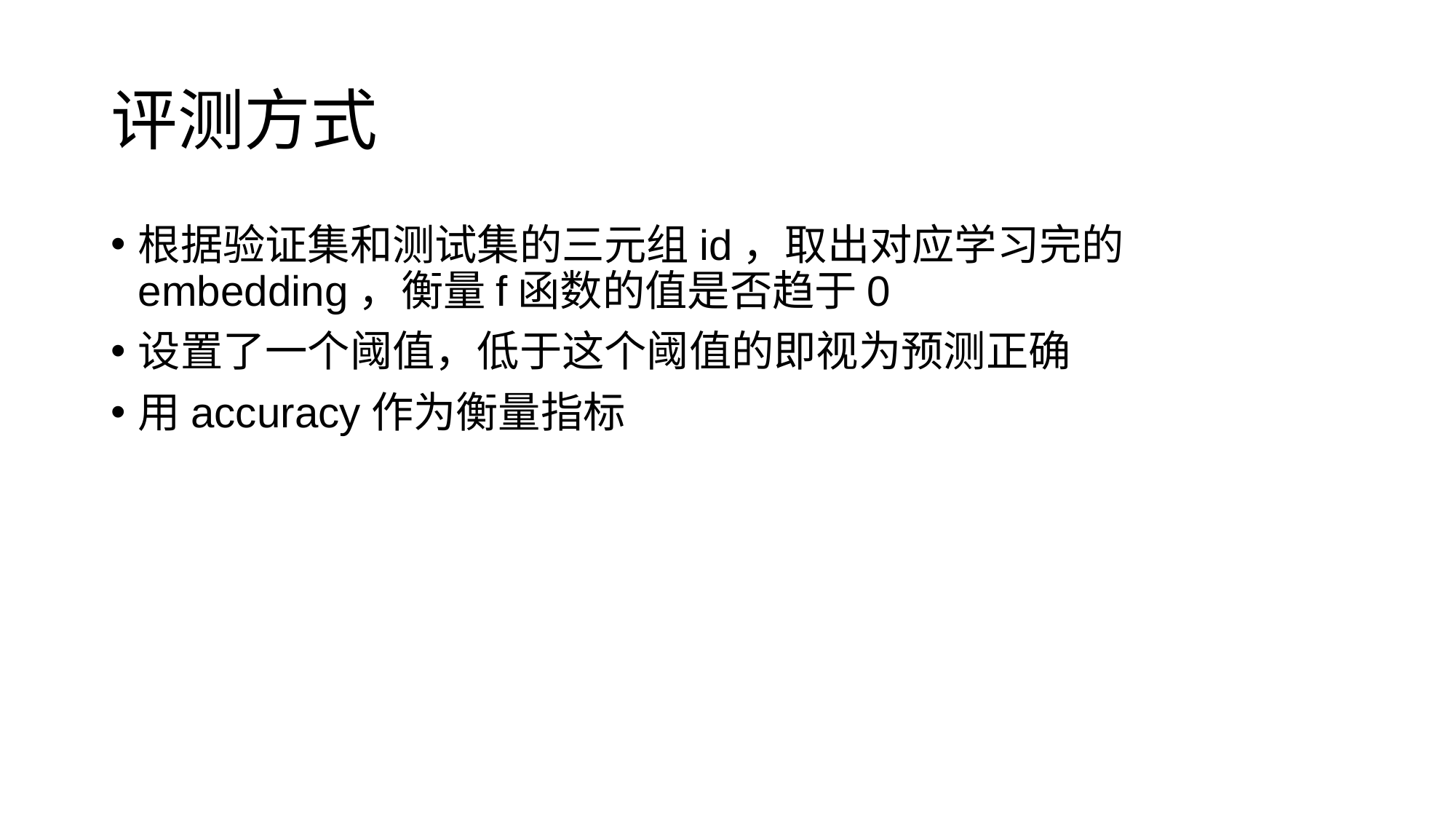

# 评测方式
根据验证集和测试集的三元组id，取出对应学习完的embedding，衡量f函数的值是否趋于0
设置了一个阈值，低于这个阈值的即视为预测正确
用accuracy作为衡量指标